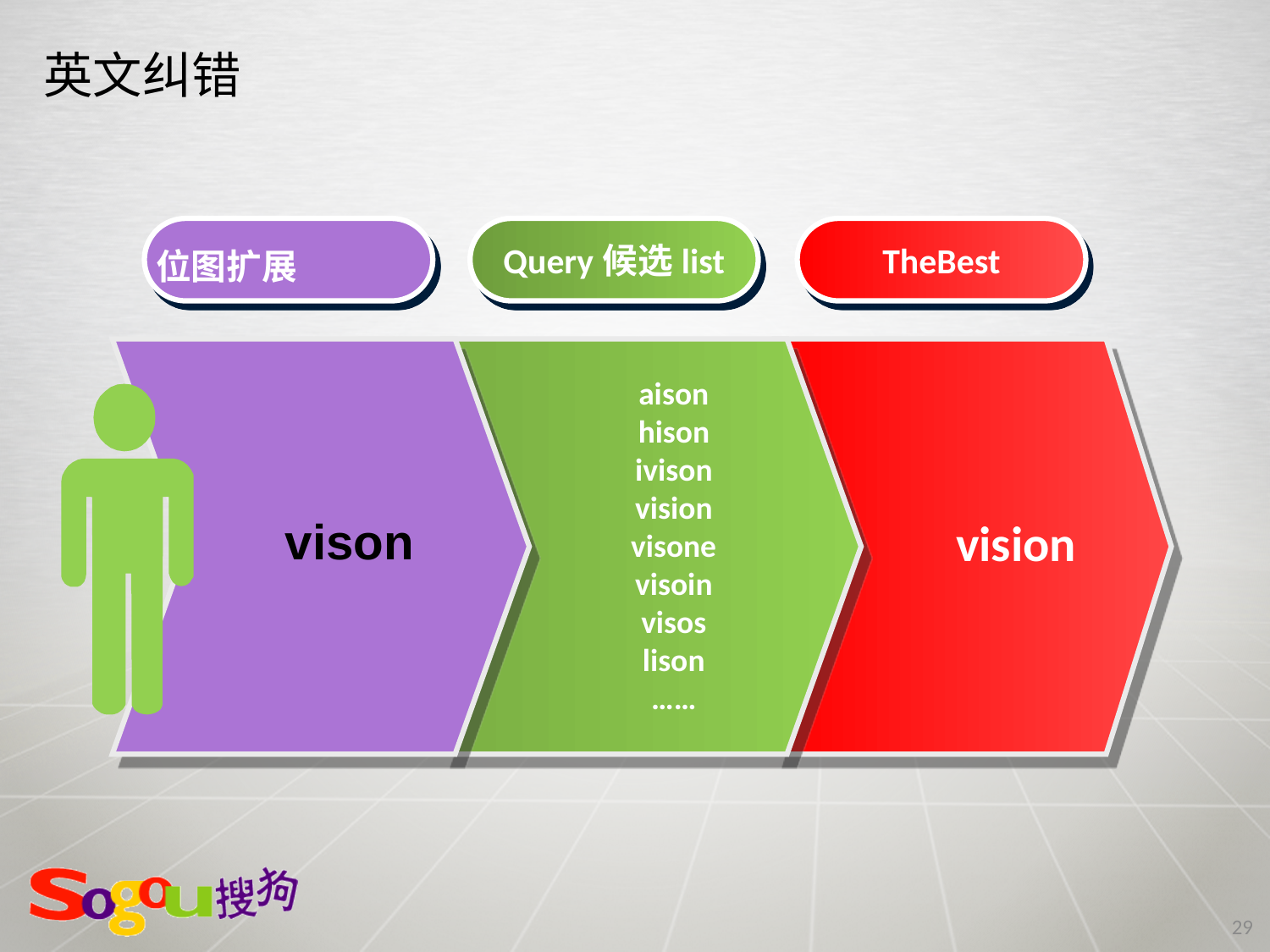

# 英文纠错

Query候选list
TheBest

位图扩展
aison
hison
ivison
vision
visone
visoin
visos
lison
……

vison
vision
29